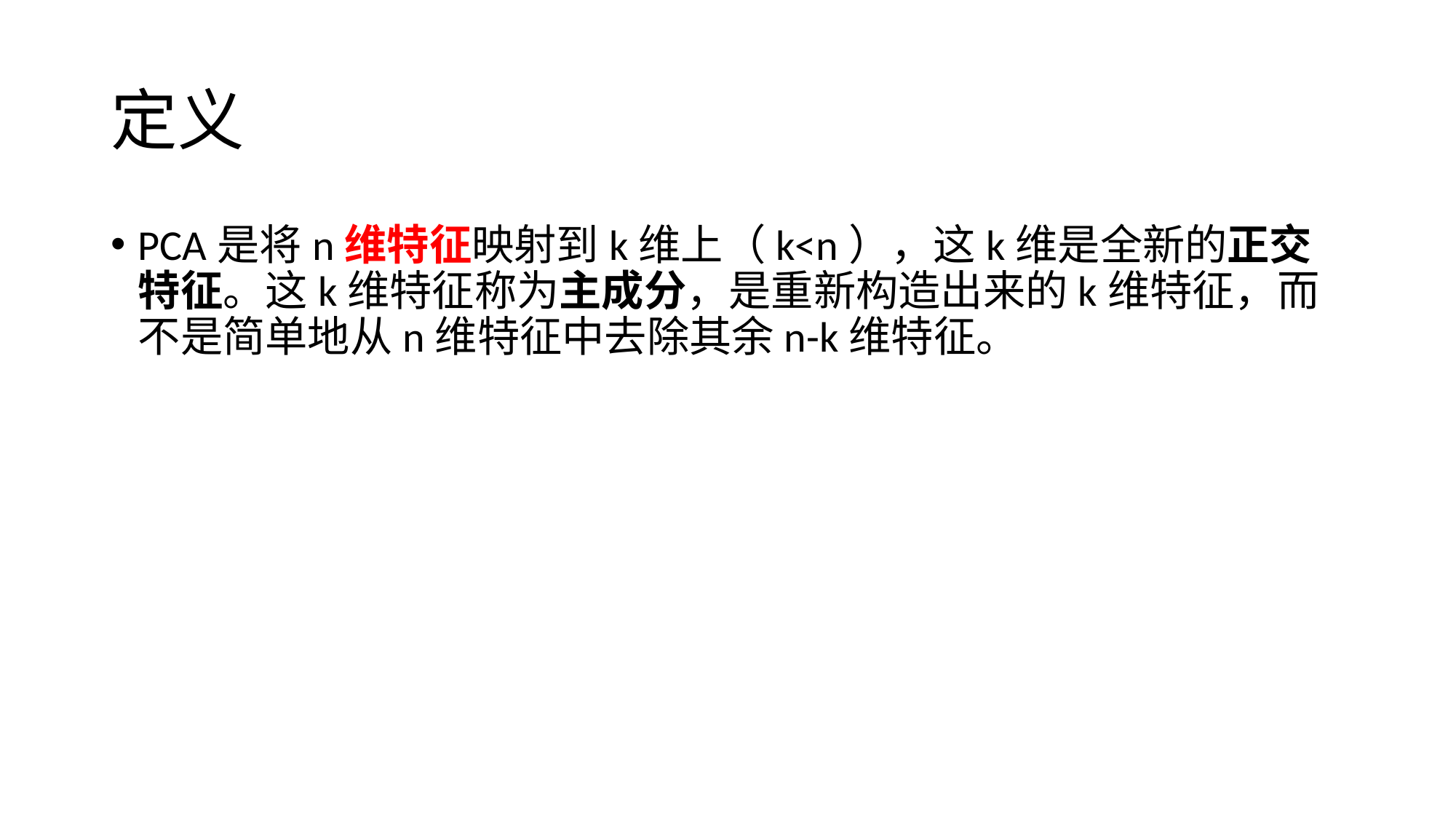

# 定义
PCA是将n维特征映射到k维上（k<n），这k维是全新的正交特征。这k维特征称为主成分，是重新构造出来的k维特征，而不是简单地从n维特征中去除其余n-k维特征。